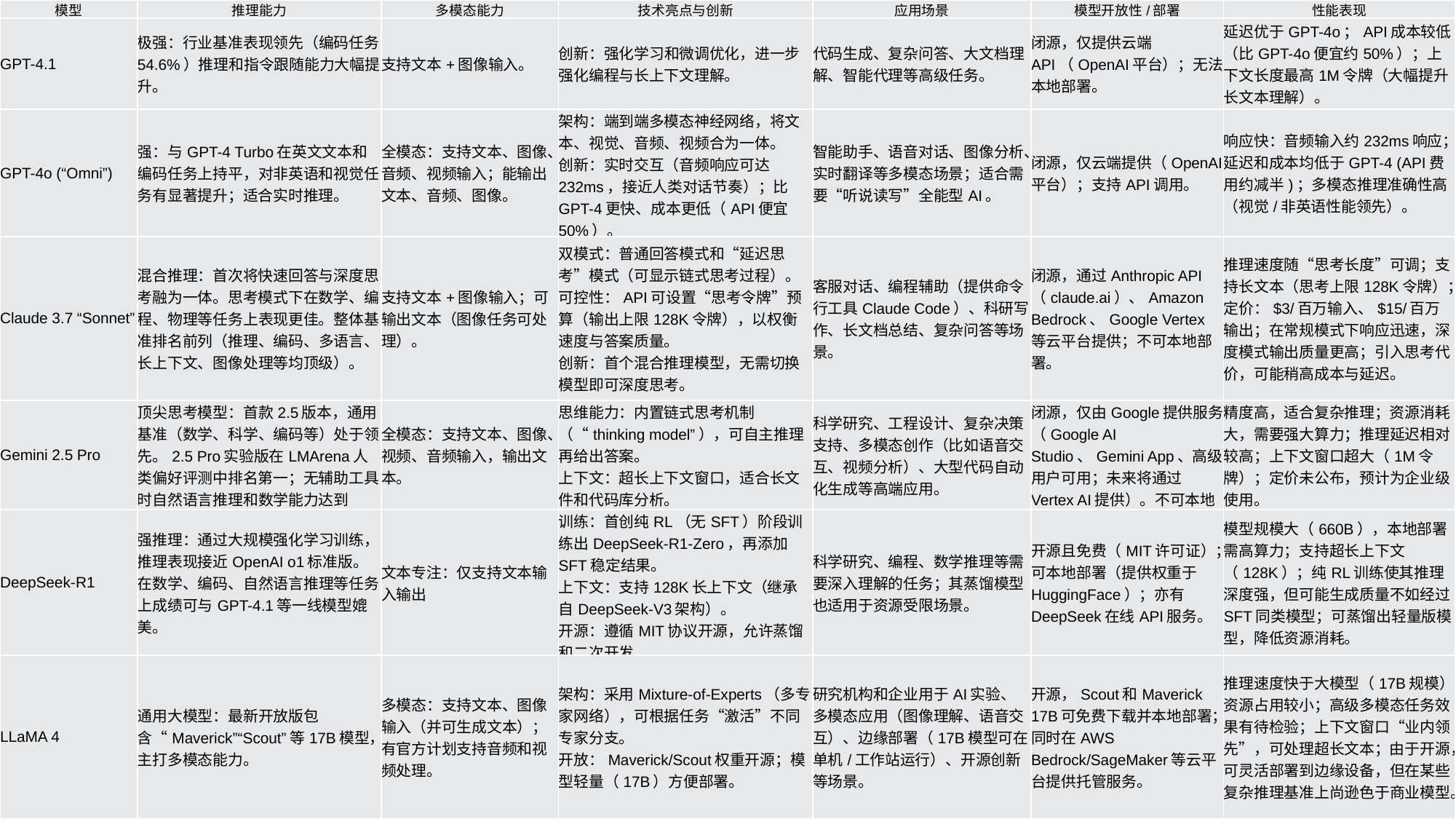

| 模型 | 推理能力 | 多模态能力 | 技术亮点与创新 | 应用场景 | 模型开放性/部署 | 性能表现 |
| --- | --- | --- | --- | --- | --- | --- |
| GPT-4.1 | 极强：行业基准表现领先（编码任务54.6%）推理和指令跟随能力大幅提升。 | 支持文本+图像输入。 | 创新：强化学习和微调优化，进一步强化编程与长上下文理解。 | 代码生成、复杂问答、大文档理解、智能代理等高级任务。 | 闭源，仅提供云端API（OpenAI平台）；无法本地部署。 | 延迟优于GPT-4o；API成本较低（比GPT-4o便宜约50%）；上下文长度最高1M令牌（大幅提升长文本理解）。 |
| GPT-4o (“Omni”) | 强：与GPT-4 Turbo在英文文本和编码任务上持平，对非英语和视觉任务有显著提升；适合实时推理。 | 全模态：支持文本、图像、音频、视频输入；能输出文本、音频、图像。 | 架构：端到端多模态神经网络，将文本、视觉、音频、视频合为一体。 创新：实时交互（音频响应可达232ms，接近人类对话节奏）；比GPT-4更快、成本更低（API便宜50%）。 | 智能助手、语音对话、图像分析、实时翻译等多模态场景；适合需要“听说读写”全能型AI。 | 闭源，仅云端提供（OpenAI平台）；支持API调用。 | 响应快：音频输入约232ms响应；延迟和成本均低于GPT-4 (API费用约减半)；多模态推理准确性高（视觉/非英语性能领先）。 |
| Claude 3.7 “Sonnet” | 混合推理：首次将快速回答与深度思考融为一体。思考模式下在数学、编程、物理等任务上表现更佳。整体基准排名前列（推理、编码、多语言、长上下文、图像处理等均顶级）。 | 支持文本+图像输入；可输出文本（图像任务可处理）。 | 双模式：普通回答模式和“延迟思考”模式（可显示链式思考过程）。 可控性：API可设置“思考令牌”预算（输出上限128K令牌），以权衡速度与答案质量。 创新：首个混合推理模型，无需切换模型即可深度思考。 | 客服对话、编程辅助（提供命令行工具Claude Code）、科研写作、长文档总结、复杂问答等场景。 | 闭源，通过Anthropic API（claude.ai）、Amazon Bedrock、Google Vertex等云平台提供；不可本地部署。 | 推理速度随“思考长度”可调；支持长文本（思考上限128K令牌）；定价：$3/百万输入、$15/百万输出；在常规模式下响应迅速，深度模式输出质量更高；引入思考代价，可能稍高成本与延迟。 |
| Gemini 2.5 Pro | 顶尖思考模型：首款2.5版本，通用基准（数学、科学、编码等）处于领先。2.5 Pro实验版在LMArena人类偏好评测中排名第一；无辅助工具时自然语言推理和数学能力达到SOTA水平。 | 全模态：支持文本、图像、视频、音频输入，输出文本。 | 思维能力：内置链式思考机制（“thinking model”），可自主推理再给出答案。 上下文：超长上下文窗口，适合长文件和代码库分析。 | 科学研究、工程设计、复杂决策支持、多模态创作（比如语音交互、视频分析）、大型代码自动化生成等高端应用。 | 闭源，仅由Google提供服务（Google AI Studio、Gemini App、高级用户可用；未来将通过Vertex AI提供）。不可本地部署。 | 精度高，适合复杂推理；资源消耗大，需要强大算力；推理延迟相对较高；上下文窗口超大（1M令牌）；定价未公布，预计为企业级使用。 |
| DeepSeek-R1 | 强推理：通过大规模强化学习训练，推理表现接近OpenAI o1标准版。在数学、编码、自然语言推理等任务上成绩可与GPT-4.1等一线模型媲美。 | 文本专注：仅支持文本输入输出 | 训练：首创纯RL（无SFT）阶段训练出DeepSeek-R1-Zero，再添加SFT稳定结果。 上下文：支持128K长上下文（继承自DeepSeek-V3架构）。 开源：遵循MIT协议开源，允许蒸馏和二次开发。 | 科学研究、编程、数学推理等需要深入理解的任务；其蒸馏模型也适用于资源受限场景。 | 开源且免费（MIT许可证）；可本地部署（提供权重于HuggingFace）；亦有DeepSeek在线API服务。 | 模型规模大（660B），本地部署需高算力；支持超长上下文（128K）；纯RL训练使其推理深度强，但可能生成质量不如经过SFT同类模型；可蒸馏出轻量版模型，降低资源消耗。 |
| LLaMA 4 | 通用大模型：最新开放版包含“Maverick”“Scout”等17B模型，主打多模态能力。 | 多模态：支持文本、图像输入（并可生成文本）；有官方计划支持音频和视频处理。 | 架构：采用Mixture-of-Experts（多专家网络），可根据任务“激活”不同专家分支。 开放：Maverick/Scout权重开源；模型轻量（17B）方便部署。 | 研究机构和企业用于AI实验、多模态应用（图像理解、语音交互）、边缘部署（17B模型可在单机/工作站运行）、开源创新等场景。 | 开源，Scout和Maverick 17B可免费下载并本地部署；同时在AWS Bedrock/SageMaker等云平台提供托管服务。 | 推理速度快于大模型（17B规模），资源占用较小；高级多模态任务效果有待检验；上下文窗口“业内领先”，可处理超长文本；由于开源，可灵活部署到边缘设备，但在某些复杂推理基准上尚逊色于商业模型。 |

01

主流大模型​